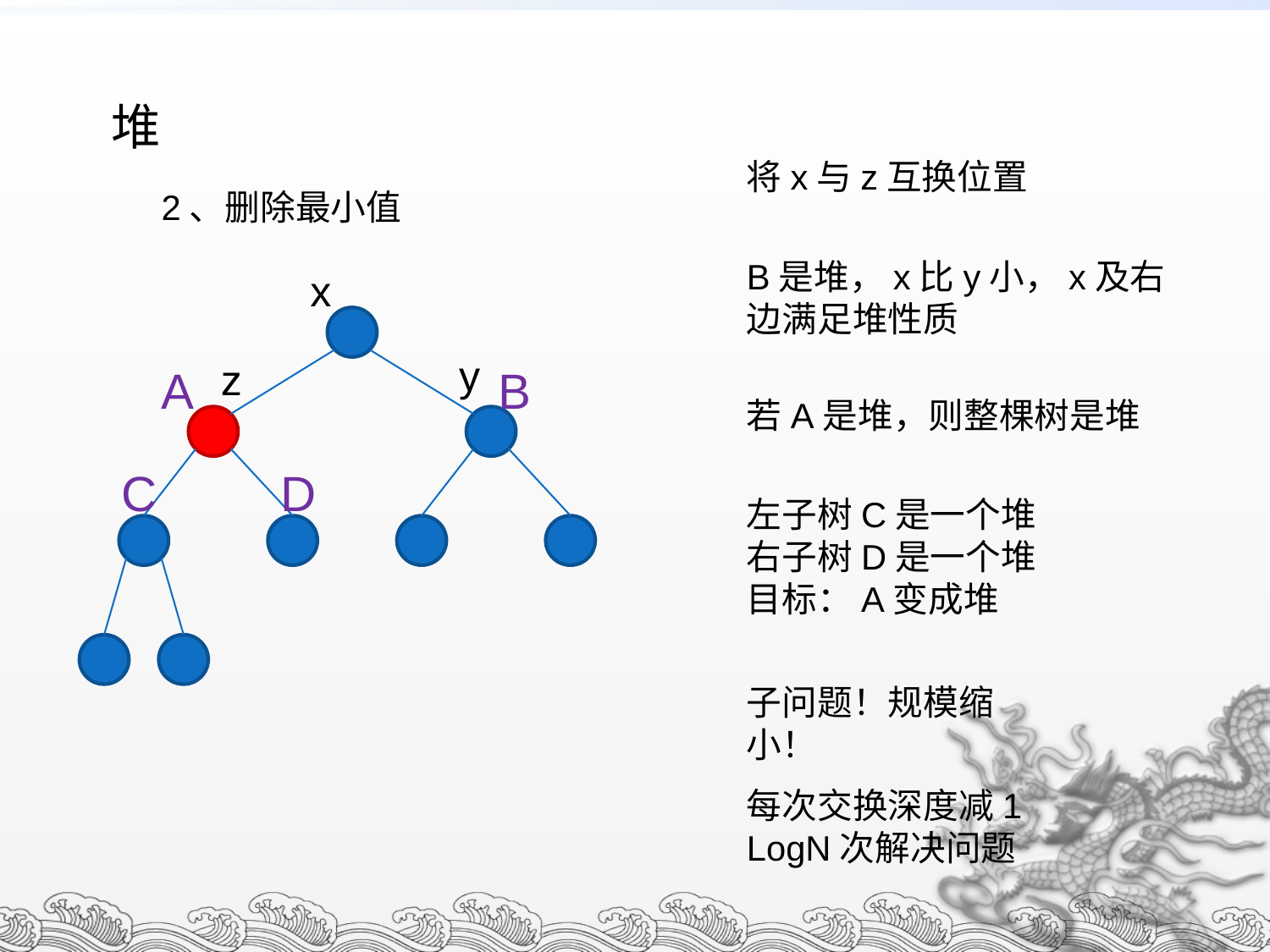

堆
将x与z互换位置
2、删除最小值
B是堆，x比y小，x及右边满足堆性质
x

y
z
A
B
若A是堆，则整棵树是堆

C
D
左子树C是一个堆
右子树D是一个堆
目标：A变成堆

子问题！规模缩小！
每次交换深度减1
LogN次解决问题